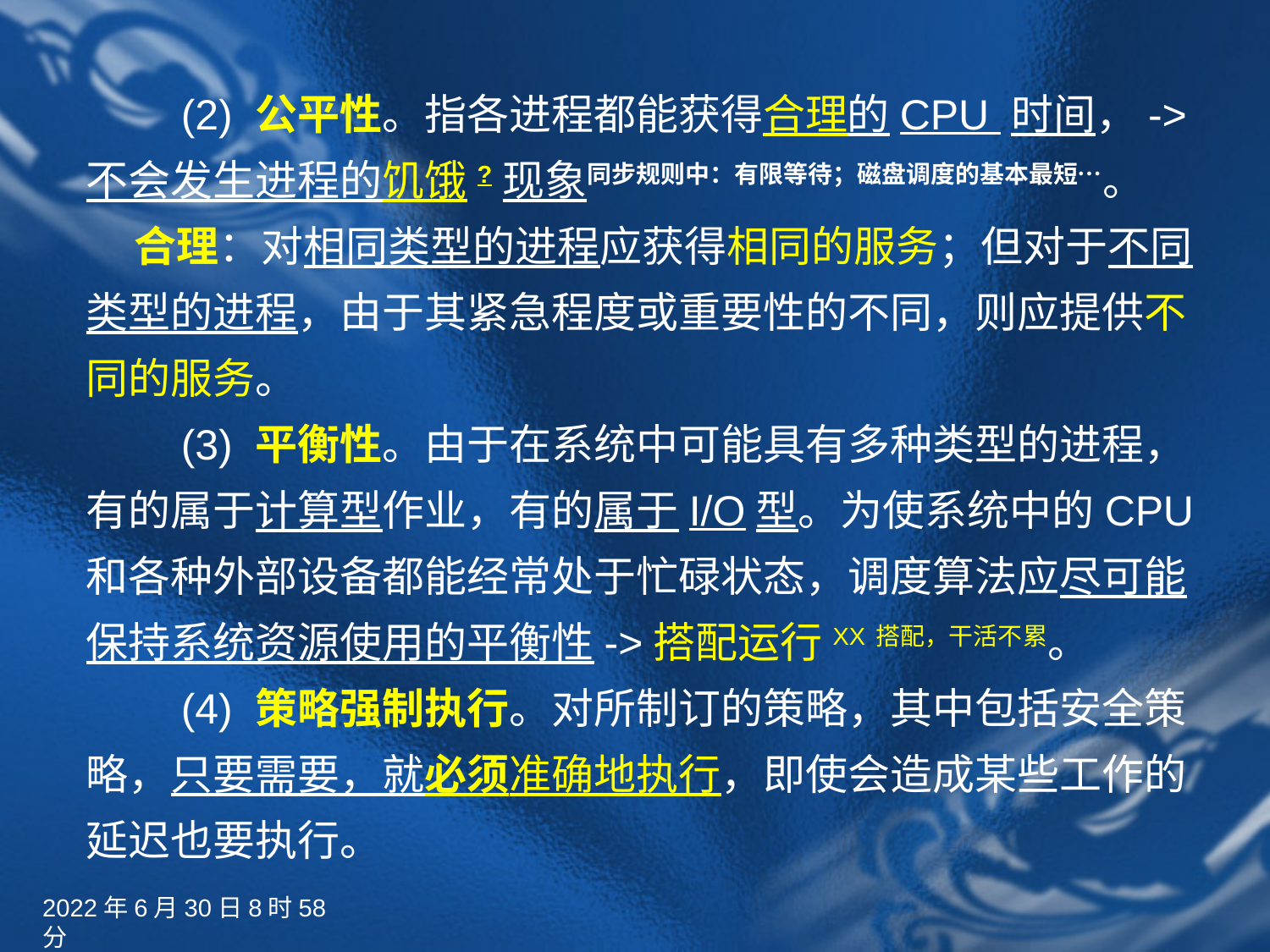

#
　　(2) 公平性。指各进程都能获得合理的CPU 时间，->不会发生进程的饥饿?现象同步规则中：有限等待；磁盘调度的基本最短…。
    合理：对相同类型的进程应获得相同的服务；但对于不同类型的进程，由于其紧急程度或重要性的不同，则应提供不同的服务。
　　(3) 平衡性。由于在系统中可能具有多种类型的进程，有的属于计算型作业，有的属于I/O型。为使系统中的CPU和各种外部设备都能经常处于忙碌状态，调度算法应尽可能保持系统资源使用的平衡性->搭配运行XX搭配，干活不累。
　　(4) 策略强制执行。对所制订的策略，其中包括安全策略，只要需要，就必须准确地执行，即使会造成某些工作的延迟也要执行。
2022年6月30日8时58分